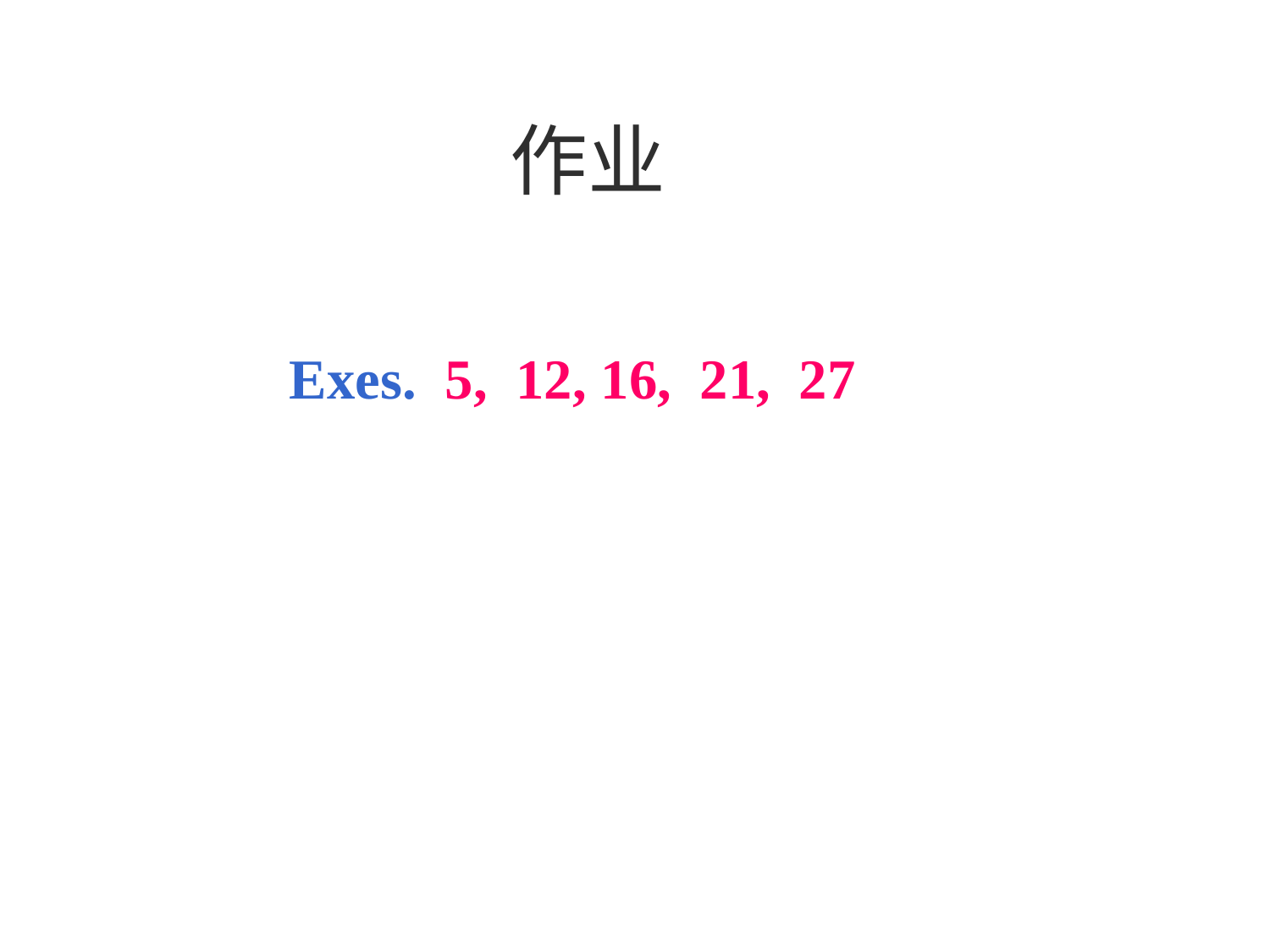

# 作业
Exes.  5,  12, 16,  21,  27